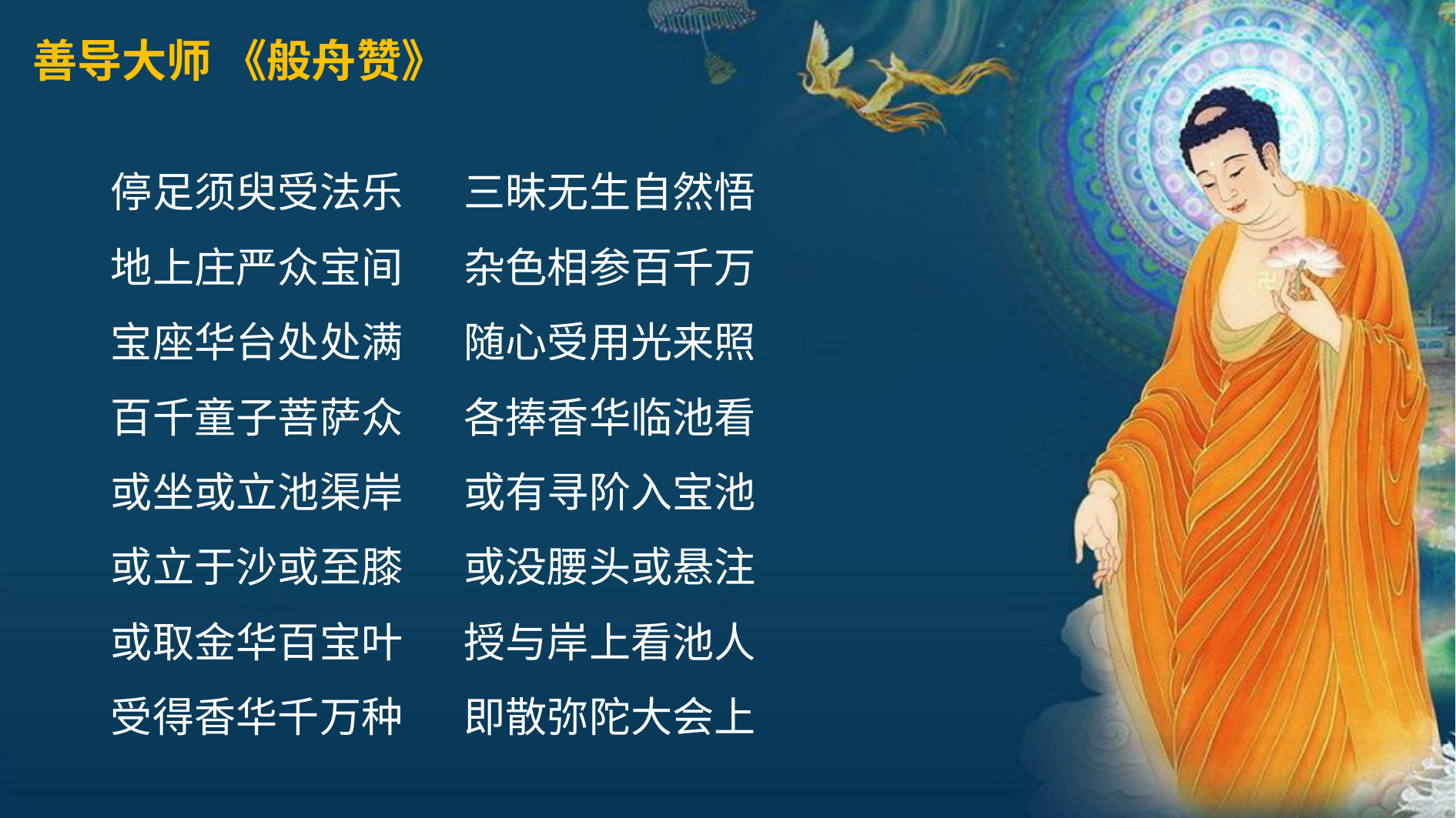

善导大师 《般舟赞》
停足须臾受法乐　  三昧无生自然悟
地上庄严众宝间　  杂色相参百千万
宝座华台处处满　  随心受用光来照
百千童子菩萨众　  各捧香华临池看
或坐或立池渠岸　  或有寻阶入宝池
或立于沙或至膝　  或没腰头或悬注
或取金华百宝叶　  授与岸上看池人
受得香华千万种　  即散弥陀大会上